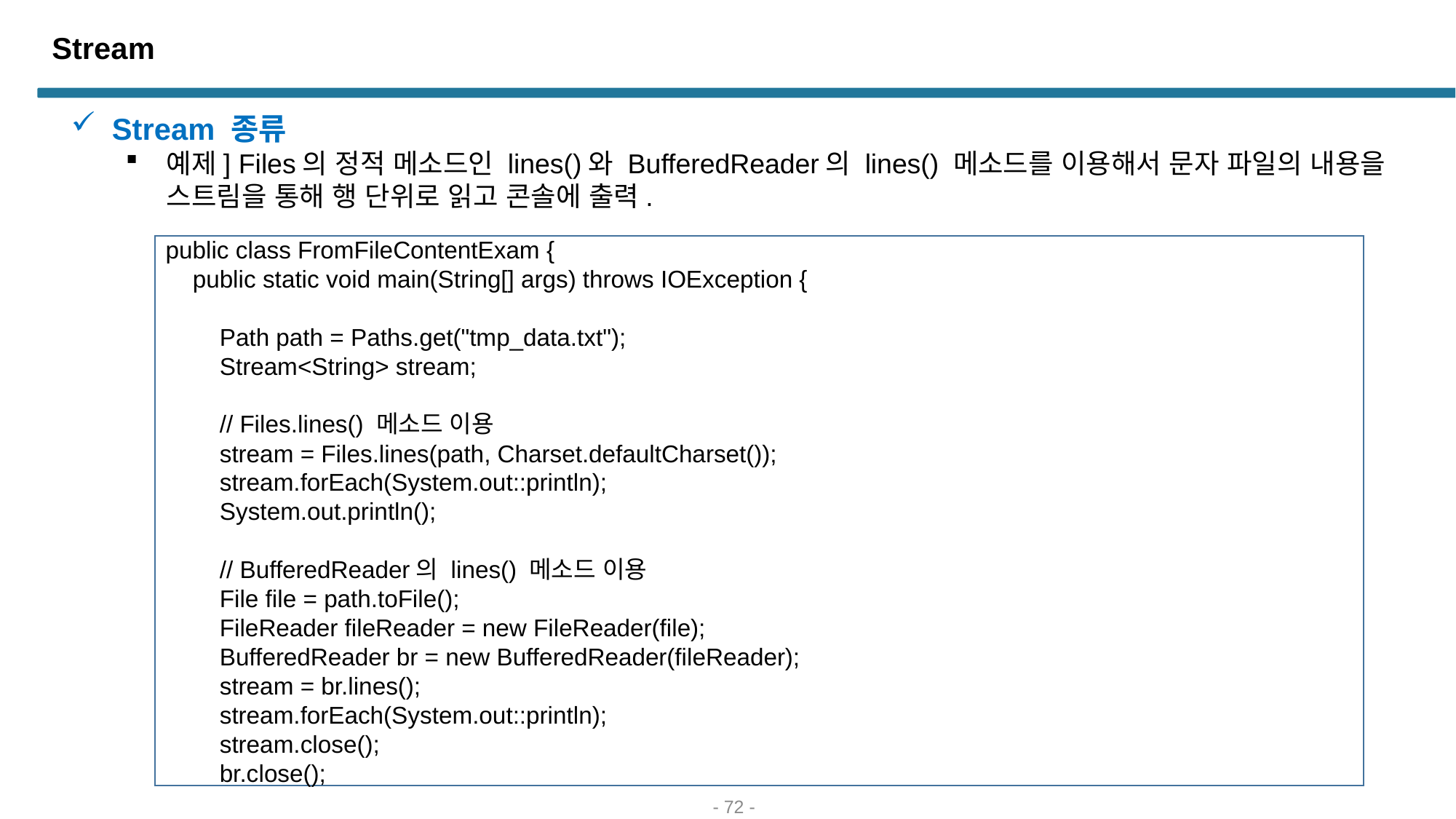

# Stream
Stream 종류
예제] Files의 정적 메소드인 lines()와 BufferedReader의 lines() 메소드를 이용해서 문자 파일의 내용을 스트림을 통해 행 단위로 읽고 콘솔에 출력.
public class FromFileContentExam {
    public static void main(String[] args) throws IOException {

        Path path = Paths.get("tmp_data.txt");
        Stream<String> stream;

        // Files.lines() 메소드 이용
        stream = Files.lines(path, Charset.defaultCharset());
        stream.forEach(System.out::println);
        System.out.println();

        // BufferedReader의 lines() 메소드 이용
        File file = path.toFile();
        FileReader fileReader = new FileReader(file);
        BufferedReader br = new BufferedReader(fileReader);
        stream = br.lines();
        stream.forEach(System.out::println);
        stream.close();
        br.close();
- 72 -